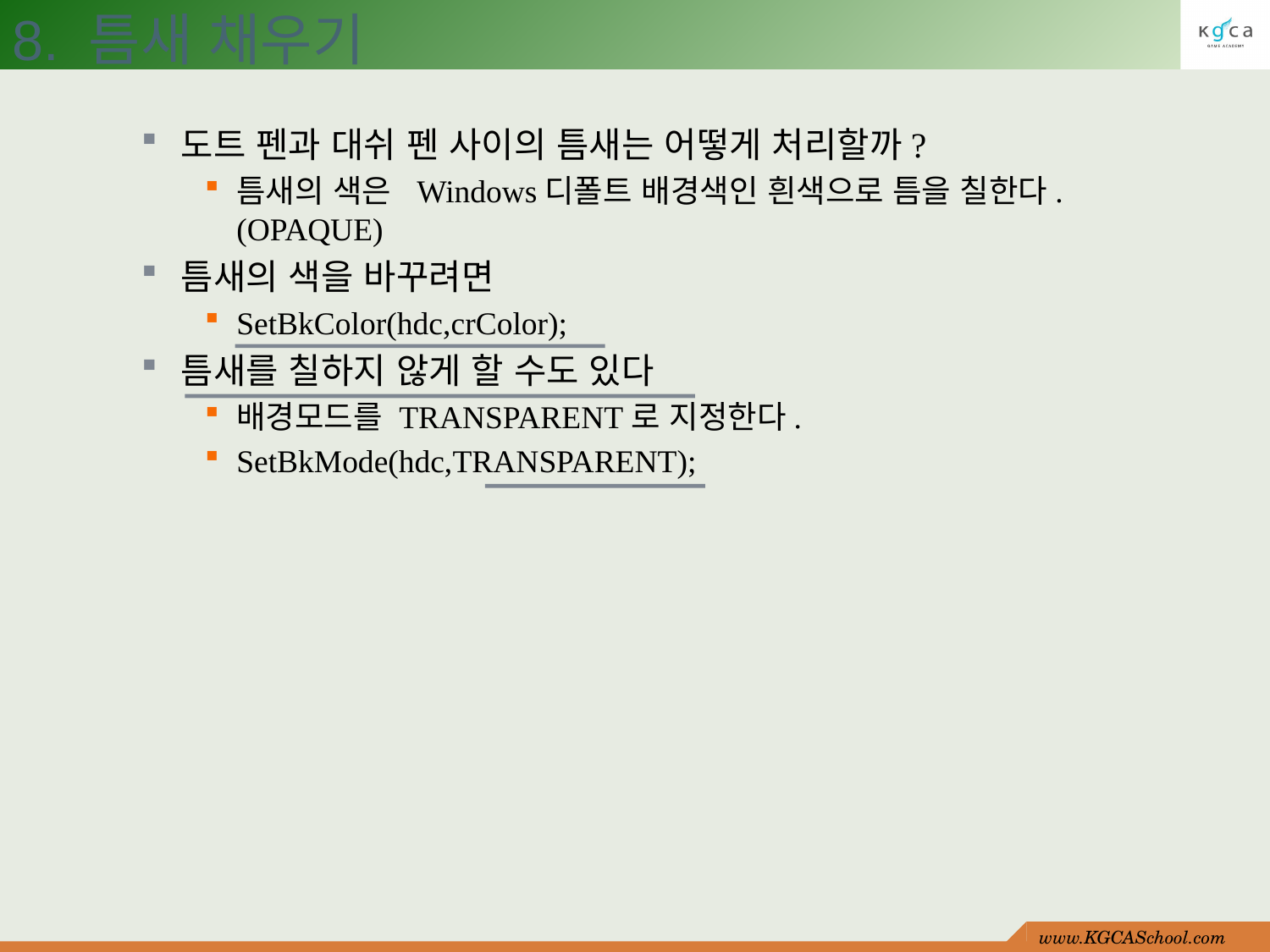

8. 틈새 채우기
도트 펜과 대쉬 펜 사이의 틈새는 어떻게 처리할까?
틈새의 색은  Windows디폴트 배경색인 흰색으로 틈을 칠한다. (OPAQUE)
틈새의 색을 바꾸려면
SetBkColor(hdc,crColor);
틈새를 칠하지 않게 할 수도 있다
배경모드를 TRANSPARENT로 지정한다.
SetBkMode(hdc,TRANSPARENT);